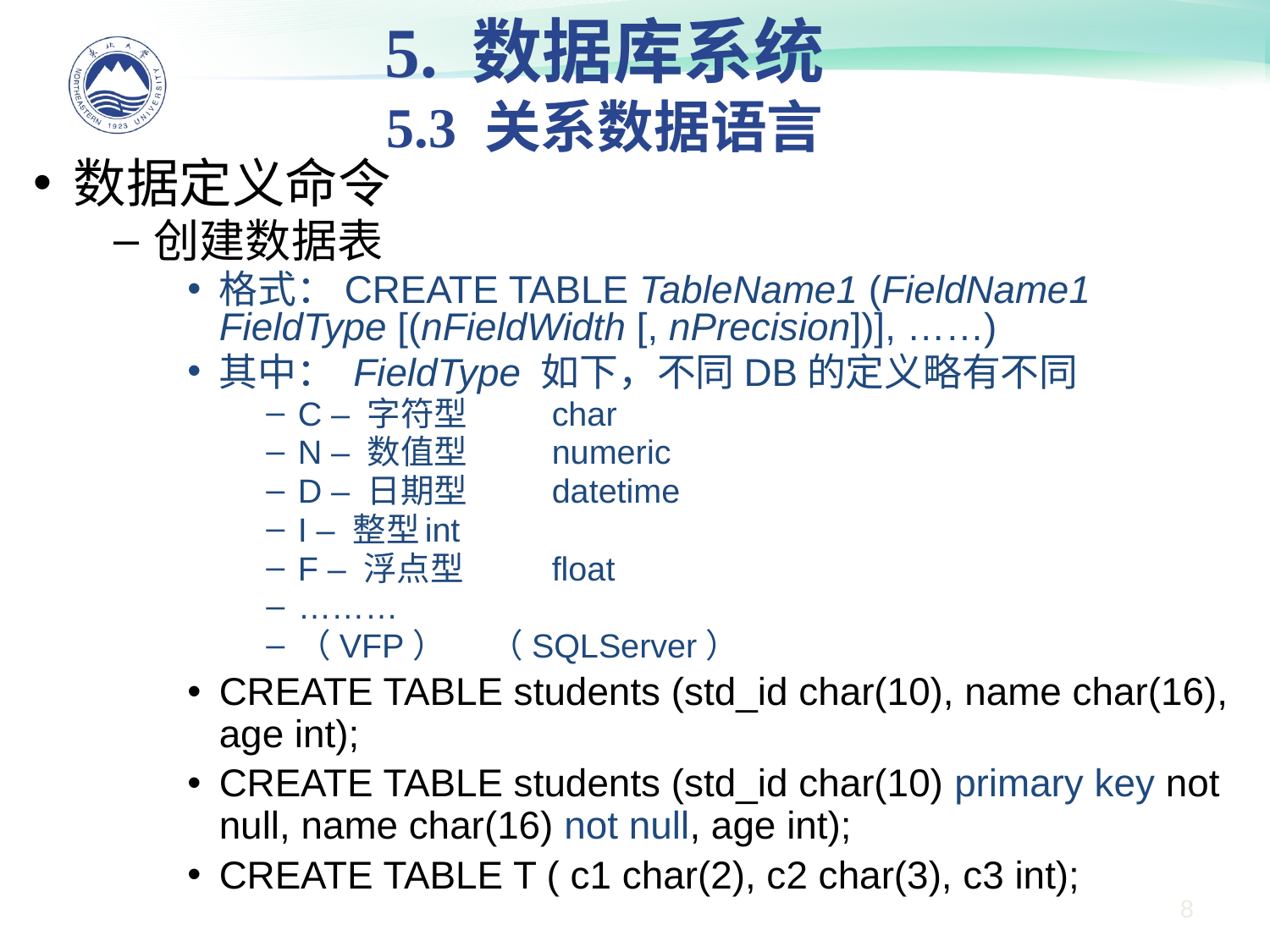

5. 数据库系统
5.3 关系数据语言
数据定义命令
创建数据表
格式：CREATE TABLE TableName1 (FieldName1 FieldType [(nFieldWidth [, nPrecision])], ……)
其中： FieldType 如下，不同DB的定义略有不同
C – 字符型	char
N – 数值型	numeric
D – 日期型	datetime
I – 整型	int
F – 浮点型	float
………
（VFP）      （SQLServer）
CREATE TABLE students (std_id char(10), name char(16), age int);
CREATE TABLE students (std_id char(10) primary key not null, name char(16) not null, age int);
CREATE TABLE T ( c1 char(2), c2 char(3), c3 int);
8